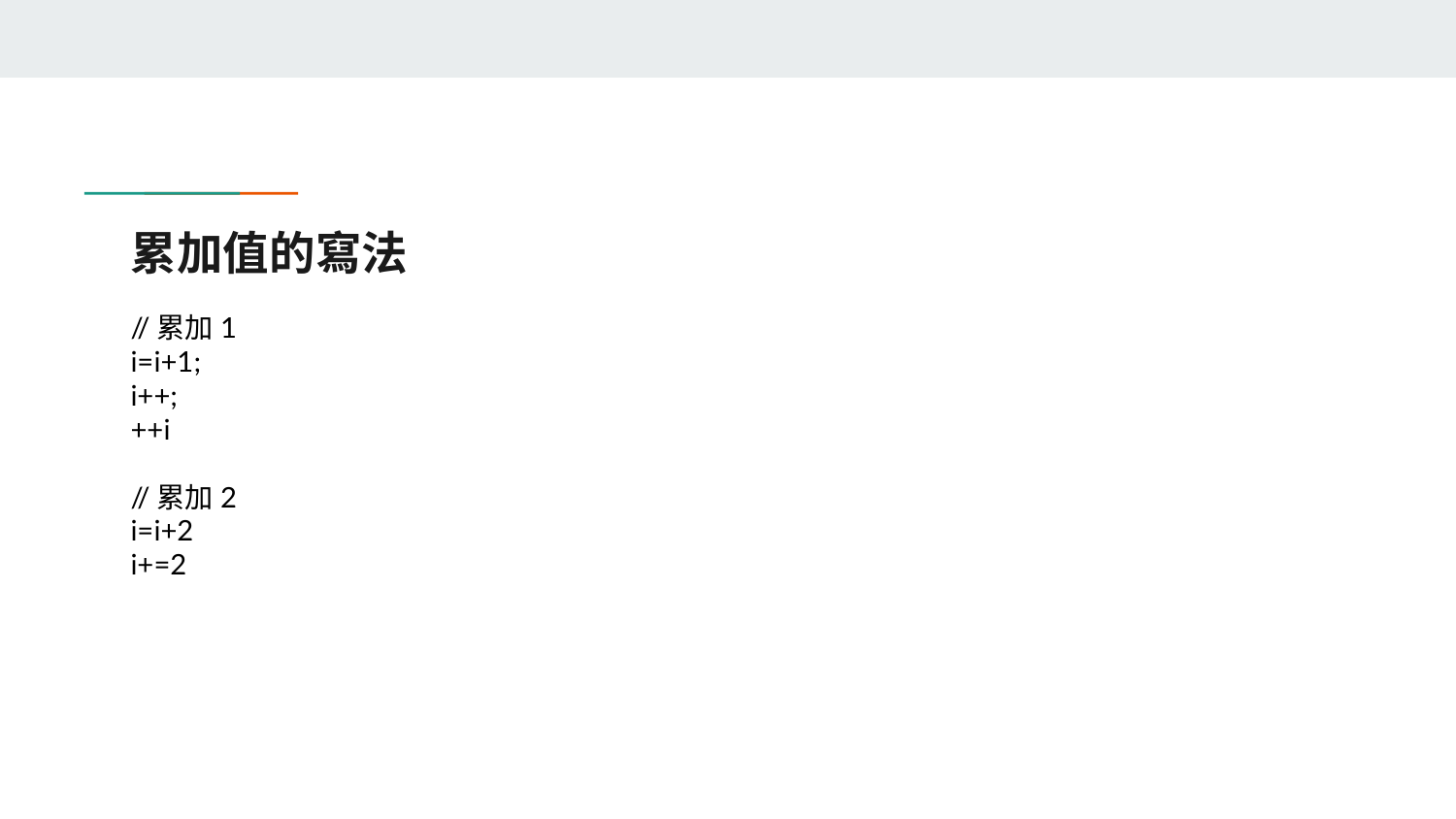

# 累加值的寫法
//累加1
i=i+1;
i++;
++i

//累加2
i=i+2
i+=2